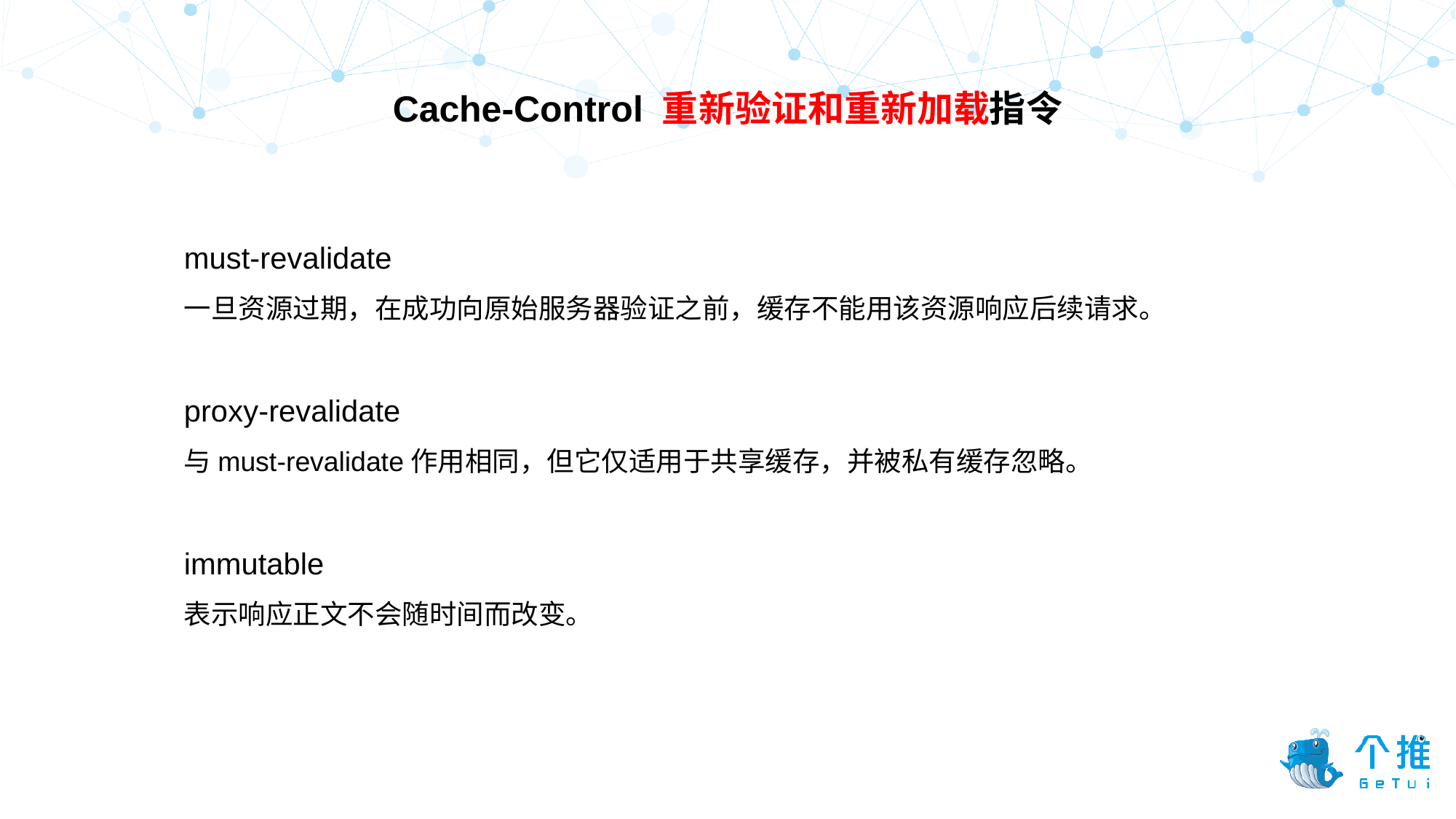

Cache-Control 重新验证和重新加载指令
must-revalidate
一旦资源过期，在成功向原始服务器验证之前，缓存不能用该资源响应后续请求。

proxy-revalidate
与must-revalidate作用相同，但它仅适用于共享缓存，并被私有缓存忽略。

immutable
表示响应正文不会随时间而改变。